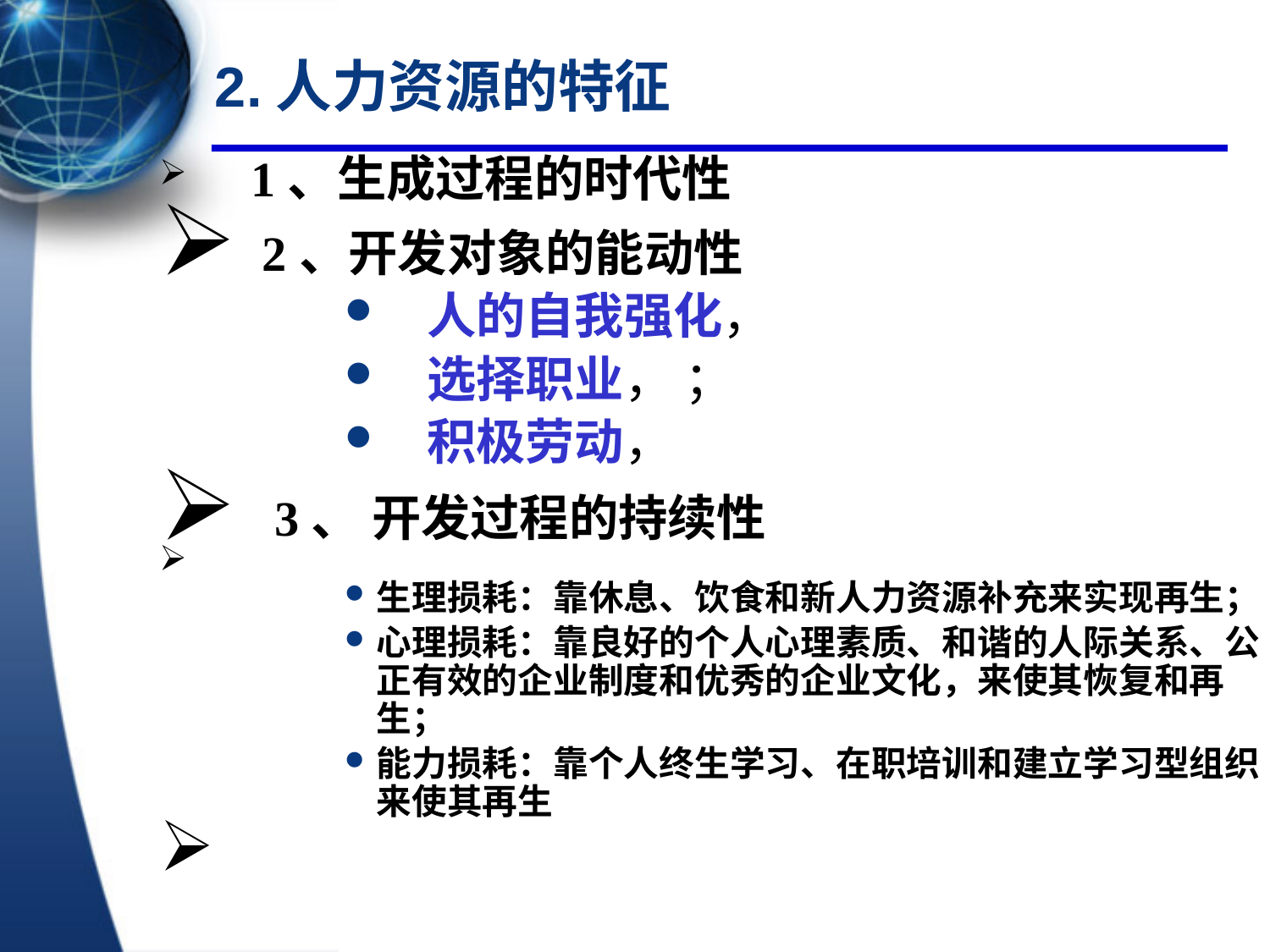

# 2.人力资源的特征
            1、生成过程的时代性
  2、开发对象的能动性
   人的自我强化，
   选择职业， ；
   积极劳动，
   3、 开发过程的持续性

生理损耗：靠休息、饮食和新人力资源补充来实现再生；
心理损耗：靠良好的个人心理素质、和谐的人际关系、公正有效的企业制度和优秀的企业文化，来使其恢复和再生；
能力损耗：靠个人终生学习、在职培训和建立学习型组织来使其再生